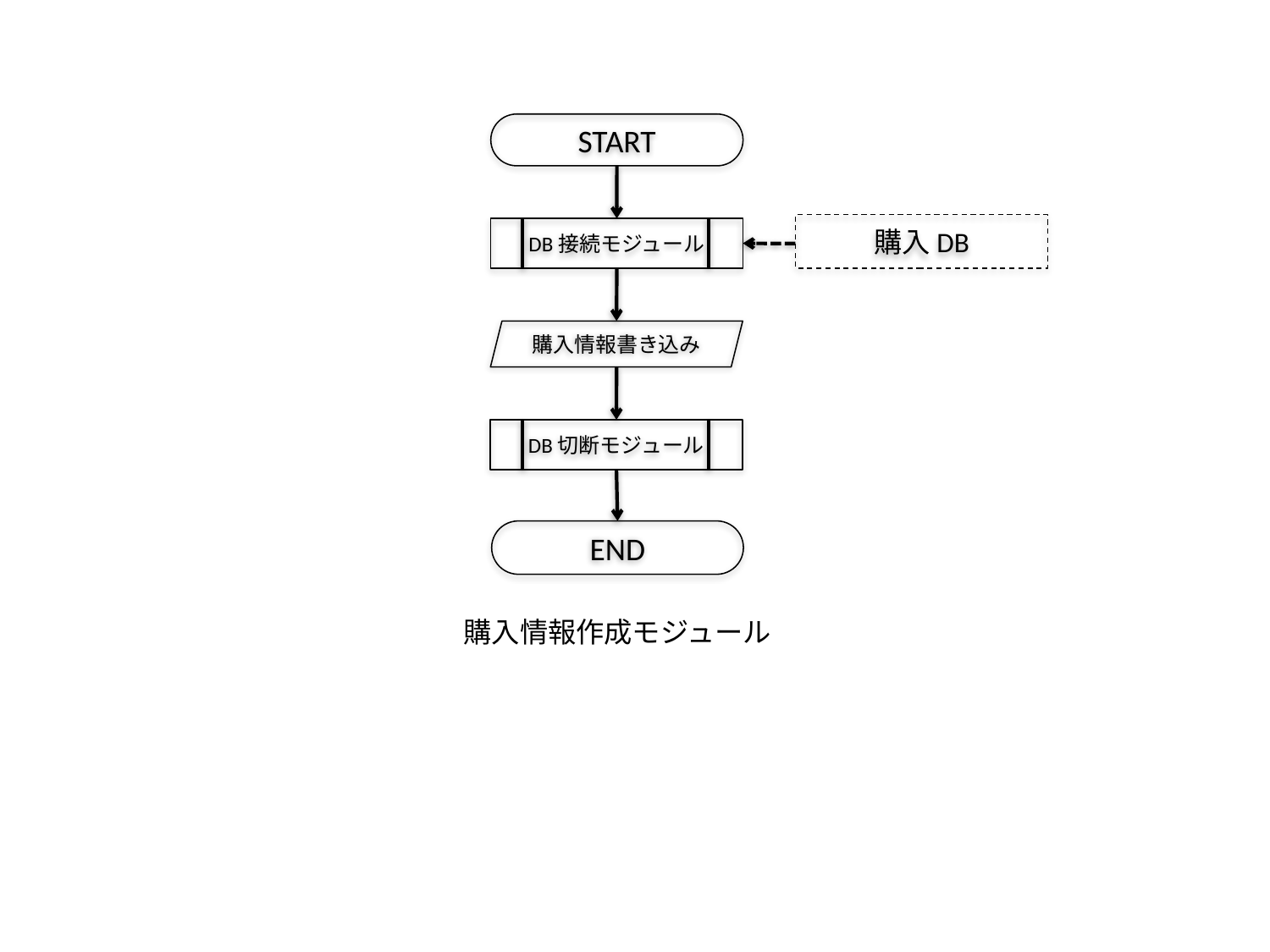

START
購入DB
DB接続モジュール
購入情報書き込み
DB切断モジュール
END
購入情報作成モジュール